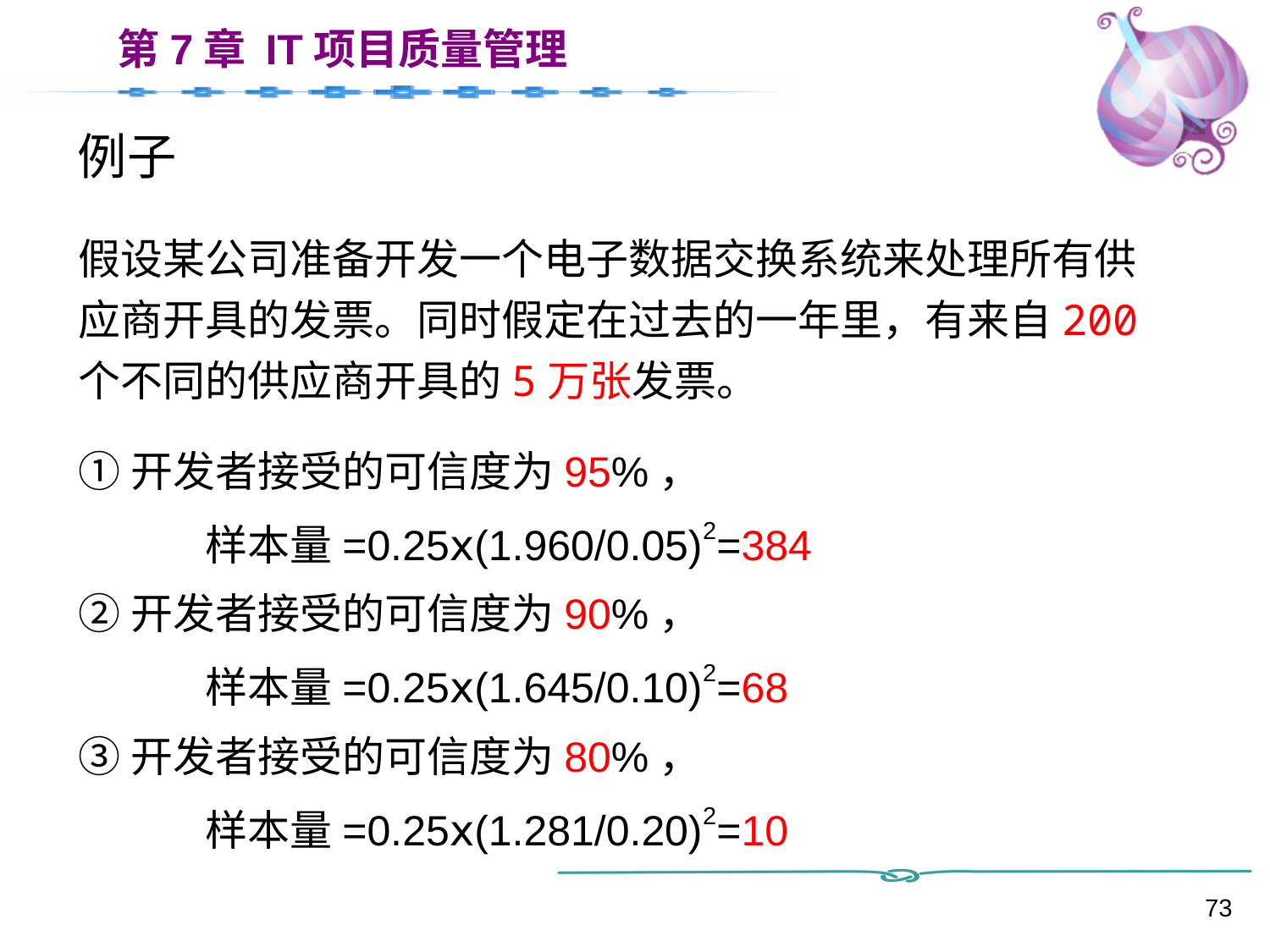

# 例子
假设某公司准备开发一个电子数据交换系统来处理所有供应商开具的发票。同时假定在过去的一年里，有来自200个不同的供应商开具的5万张发票。
①开发者接受的可信度为95%，
	样本量=0.25ⅹ(1.960/0.05)2=384
②开发者接受的可信度为90%，
	样本量=0.25ⅹ(1.645/0.10)2=68
③开发者接受的可信度为80%，
	样本量=0.25ⅹ(1.281/0.20)2=10

73